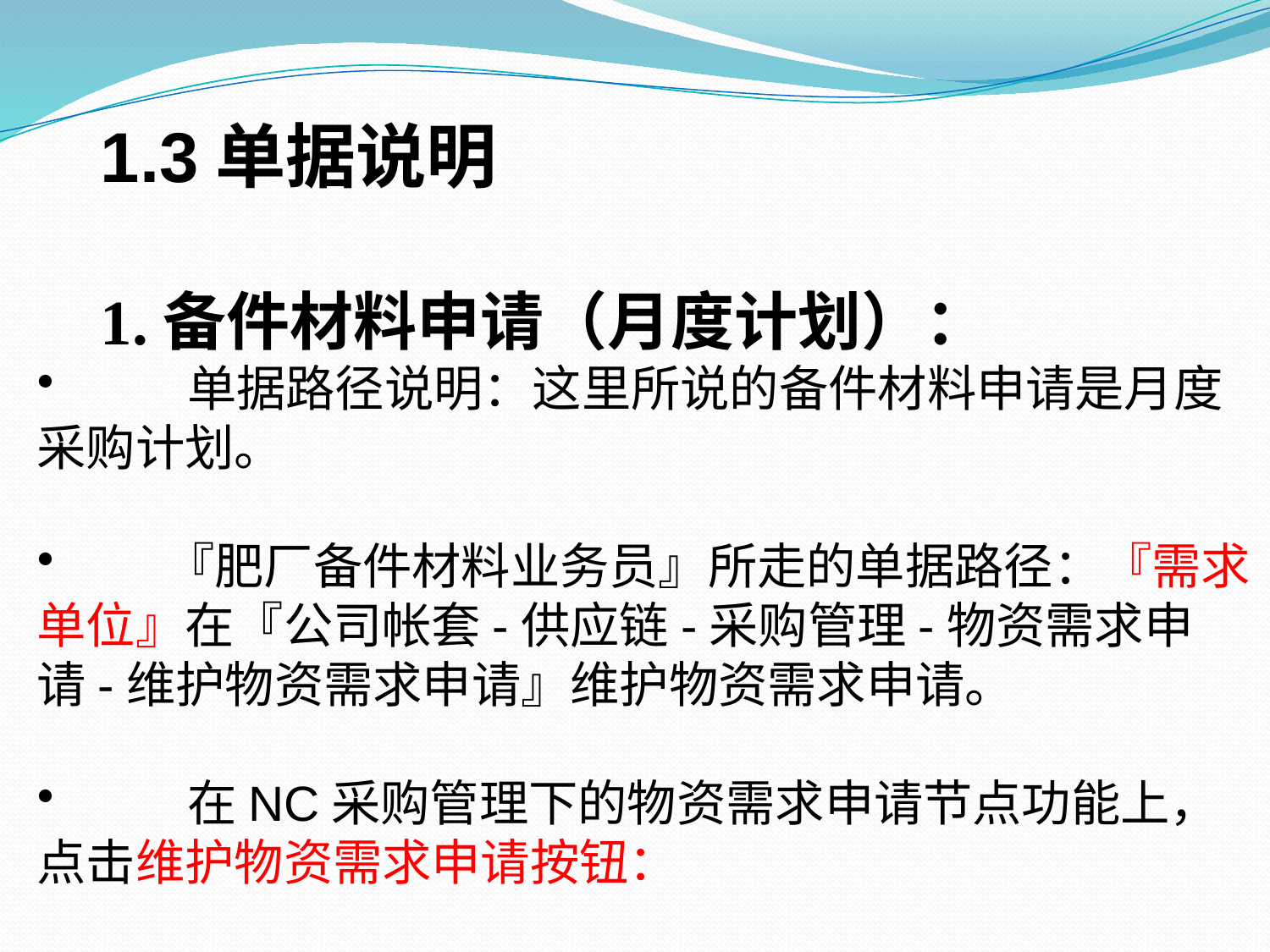

3单据说明

1.备件材料申请（月度计划）：
           单据路径说明：这里所说的备件材料申请是月度采购计划。

         『肥厂备件材料业务员』所走的单据路径：『需求单位』在『公司帐套-供应链-采购管理-物资需求申请-维护物资需求申请』维护物资需求申请。

           在NC采购管理下的物资需求申请节点功能上，点击维护物资需求申请按钮：